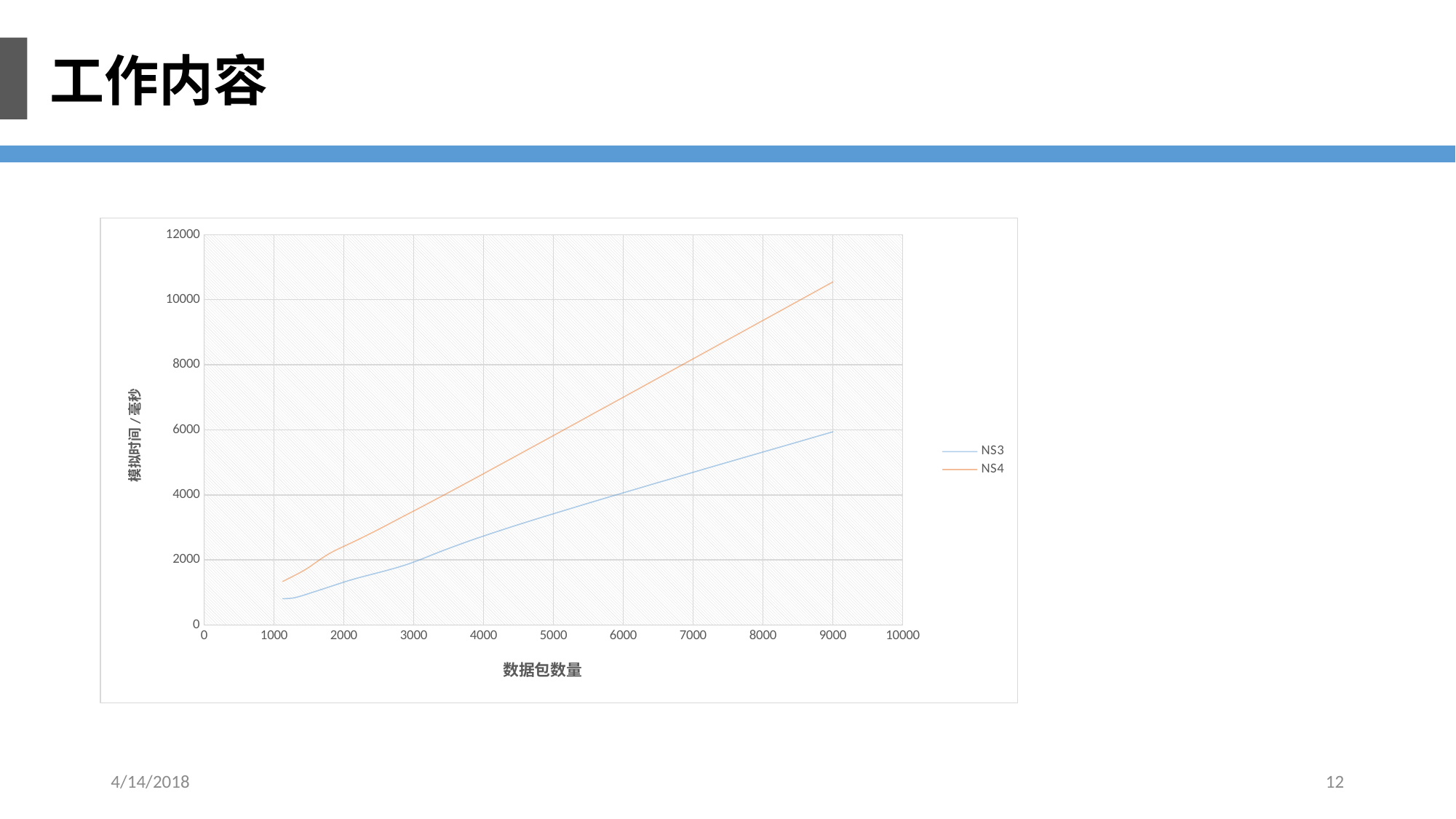

工作内容

### Chart

| Category | NS3 | NS4 |
|---|---|---|
4/14/2018
12